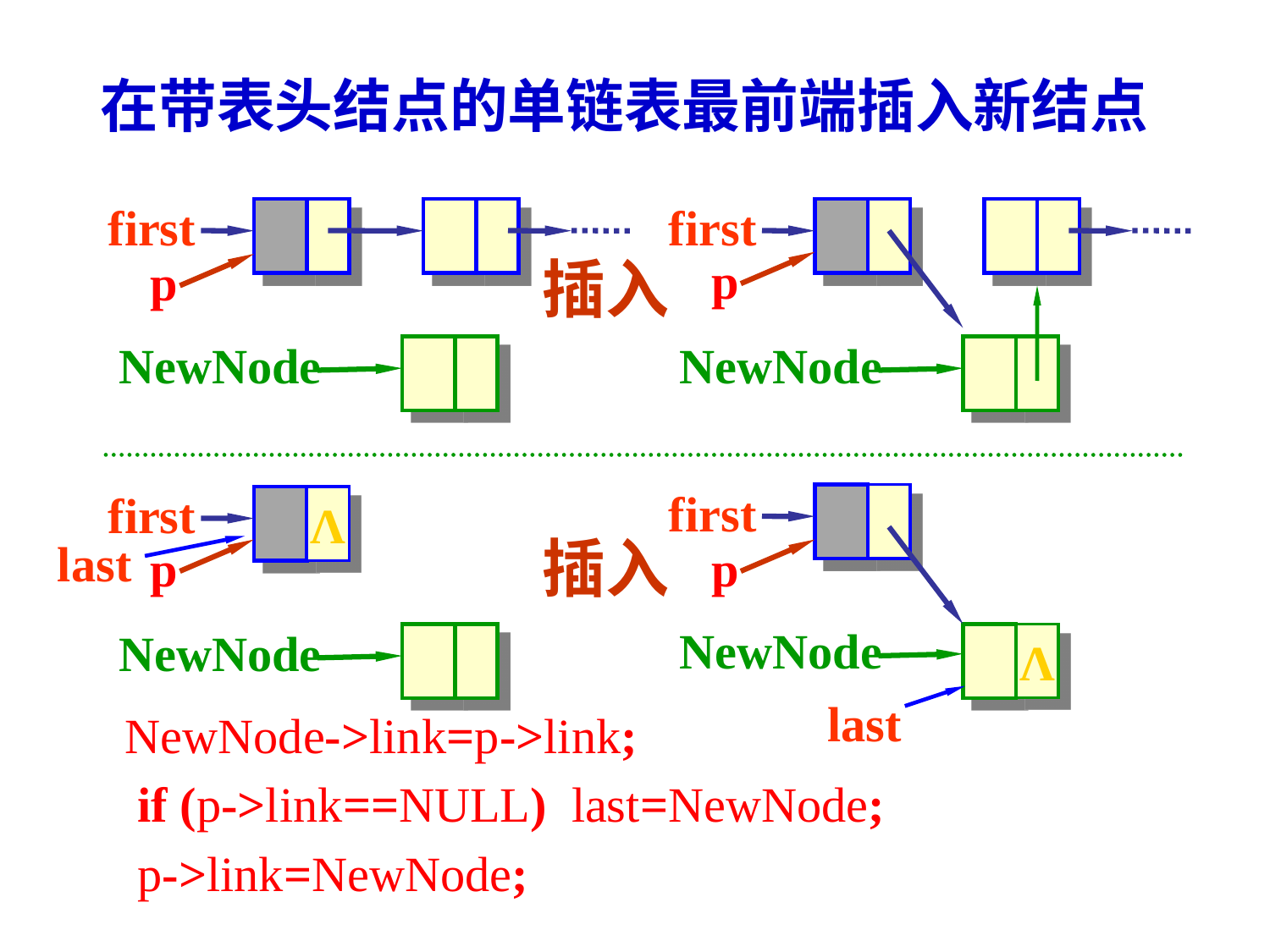

在带表头结点的单链表最前端插入新结点
first
first

插入
p
p

NewNode
NewNode

first
first

Λ

插入
last

p
p

NewNode
NewNode

Λ

last

  NewNode->link=p->link;
   if (p->link==NULL)  last=NewNode;
   p->link=NewNode;
151